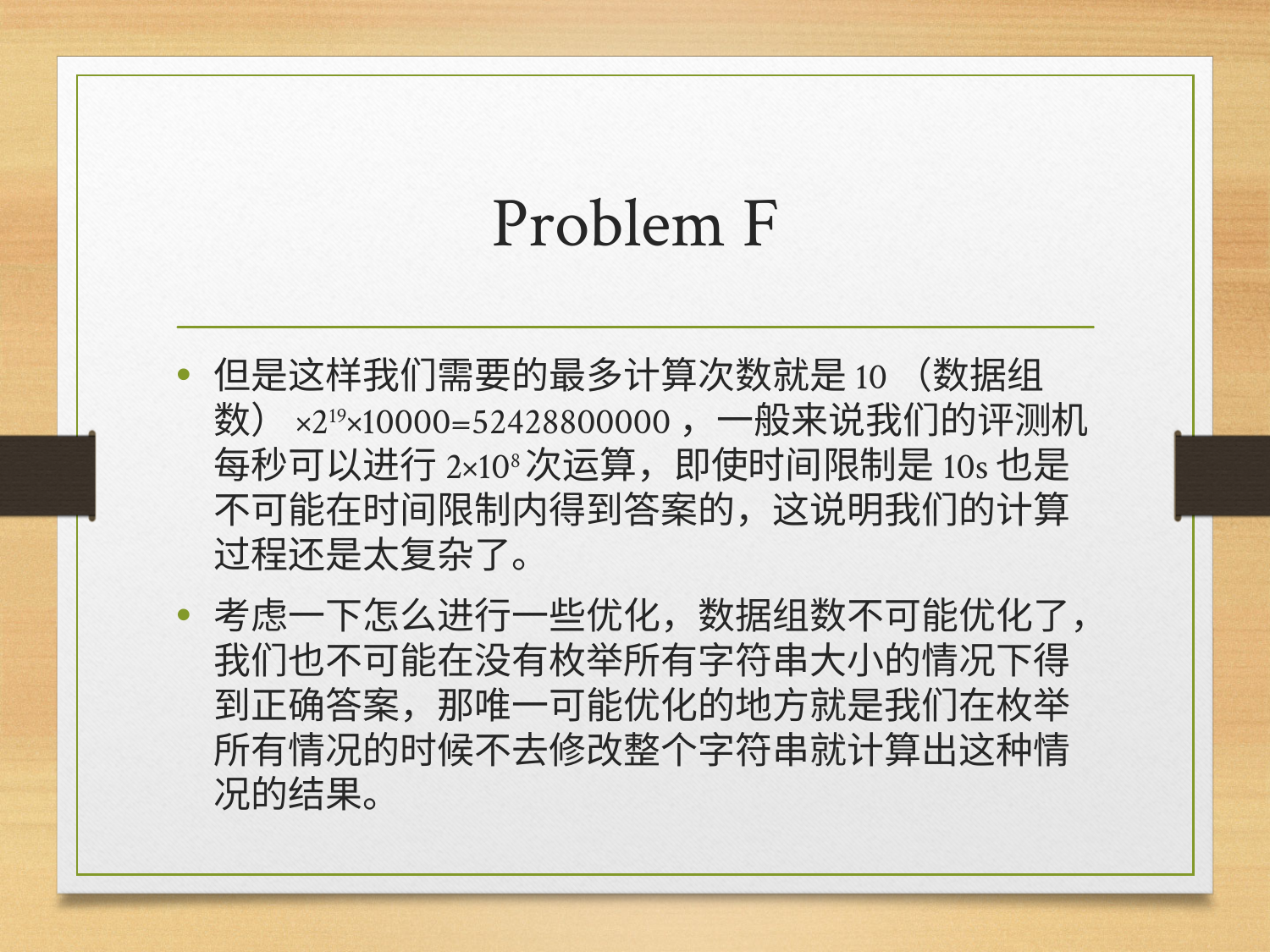

# Problem F
但是这样我们需要的最多计算次数就是10（数据组数）×219×10000=52428800000，一般来说我们的评测机每秒可以进行2×108次运算，即使时间限制是10s也是不可能在时间限制内得到答案的，这说明我们的计算过程还是太复杂了。
考虑一下怎么进行一些优化，数据组数不可能优化了，我们也不可能在没有枚举所有字符串大小的情况下得到正确答案，那唯一可能优化的地方就是我们在枚举所有情况的时候不去修改整个字符串就计算出这种情况的结果。